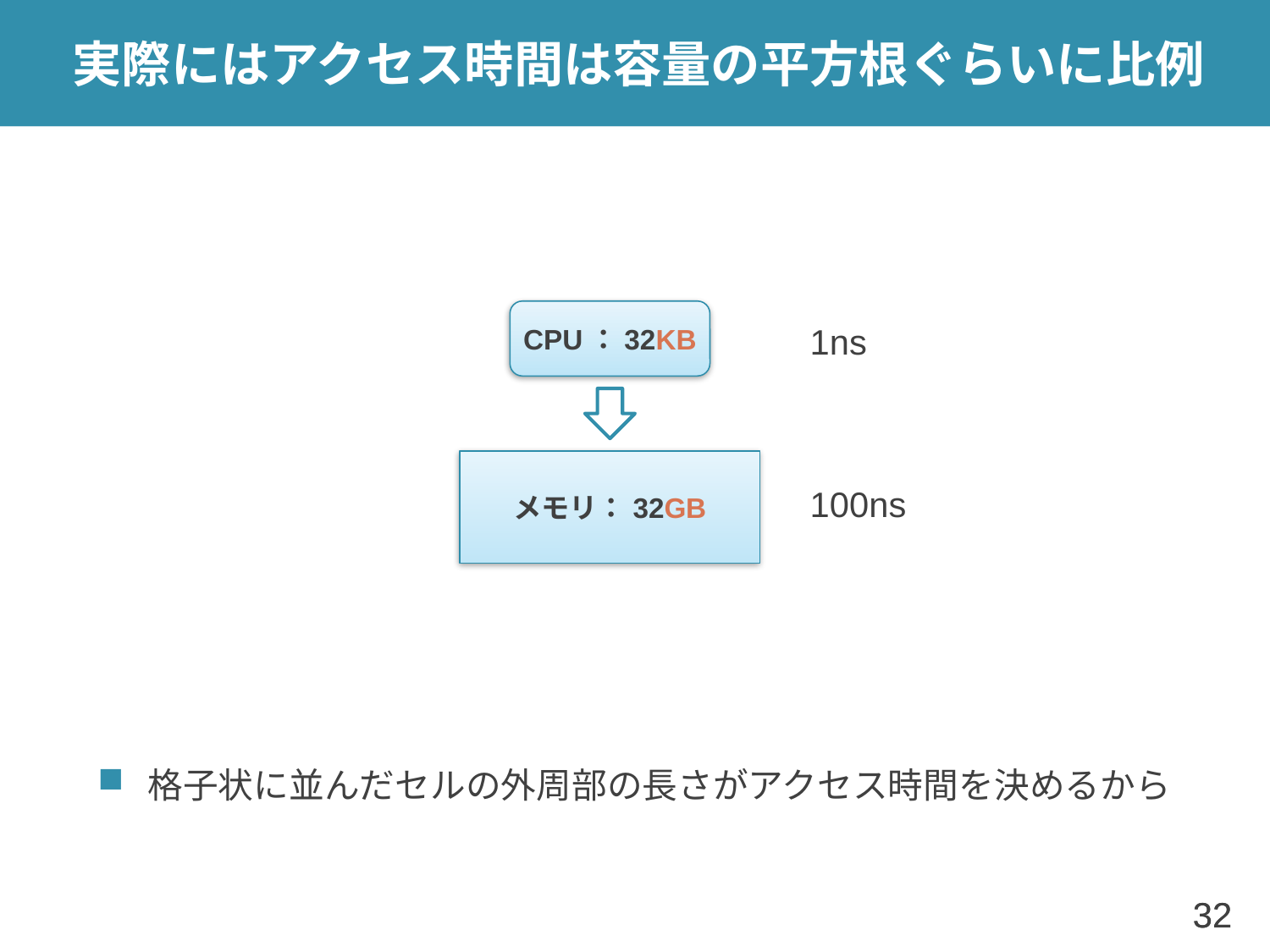

# 実際にはアクセス時間は容量の平方根ぐらいに比例
CPU：32KB
1ns

メモリ：32GB
100ns
格子状に並んだセルの外周部の長さがアクセス時間を決めるから